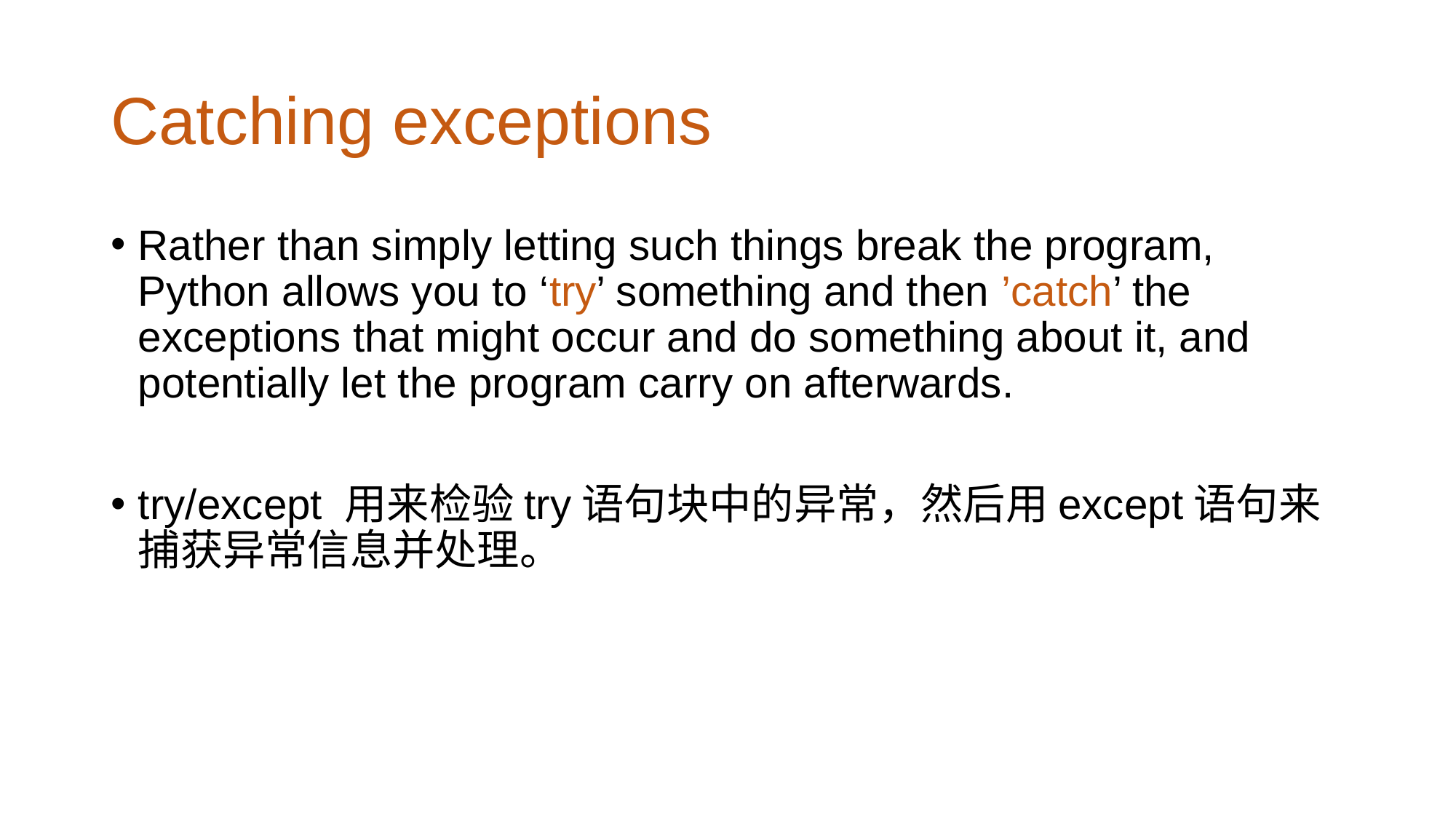

# Catching exceptions
Rather than simply letting such things break the program, Python allows you to ‘try’ something and then ’catch’ the exceptions that might occur and do something about it, and potentially let the program carry on afterwards.

try/except 用来检验try语句块中的异常，然后用except语句来捕获异常信息并处理。